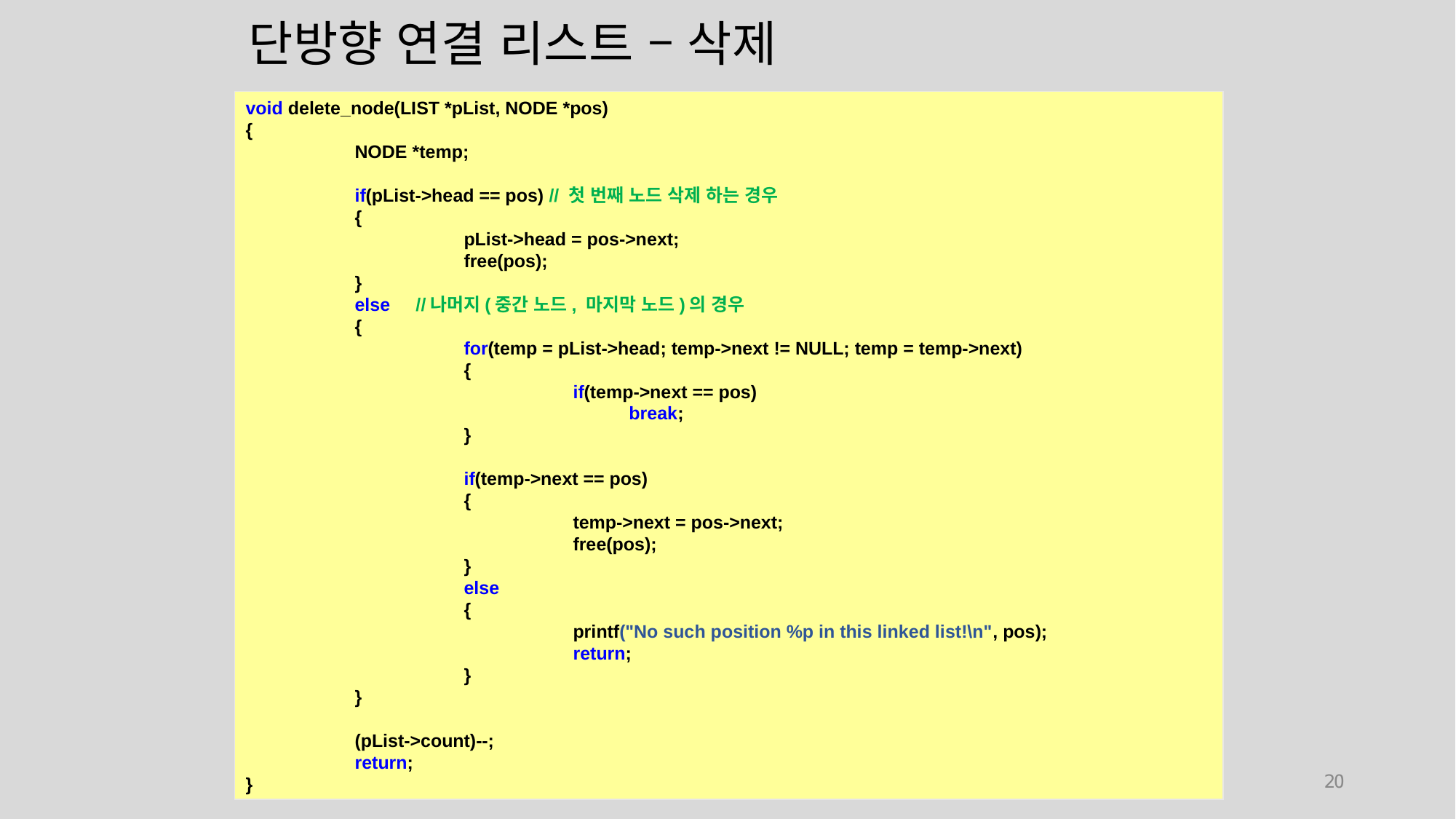

# 단방향 연결 리스트 – 삭제
void delete_node(LIST *pList, NODE *pos)
{
	NODE *temp;

	if(pList->head == pos) // 첫 번째 노드 삭제 하는 경우
	{
		pList->head = pos->next;
		free(pos);
	}
	else     //나머지(중간 노드, 마지막 노드)의 경우
	{
		for(temp = pList->head; temp->next != NULL; temp = temp->next)
		{
			if(temp->next == pos)
			           break;
		}

		if(temp->next == pos)
		{
			temp->next = pos->next;
			free(pos);
		}
		else
		{
			printf("No such position %p in this linked list!\n", pos);
			return;
		}
	}

	(pList->count)--;
	return;
}
20